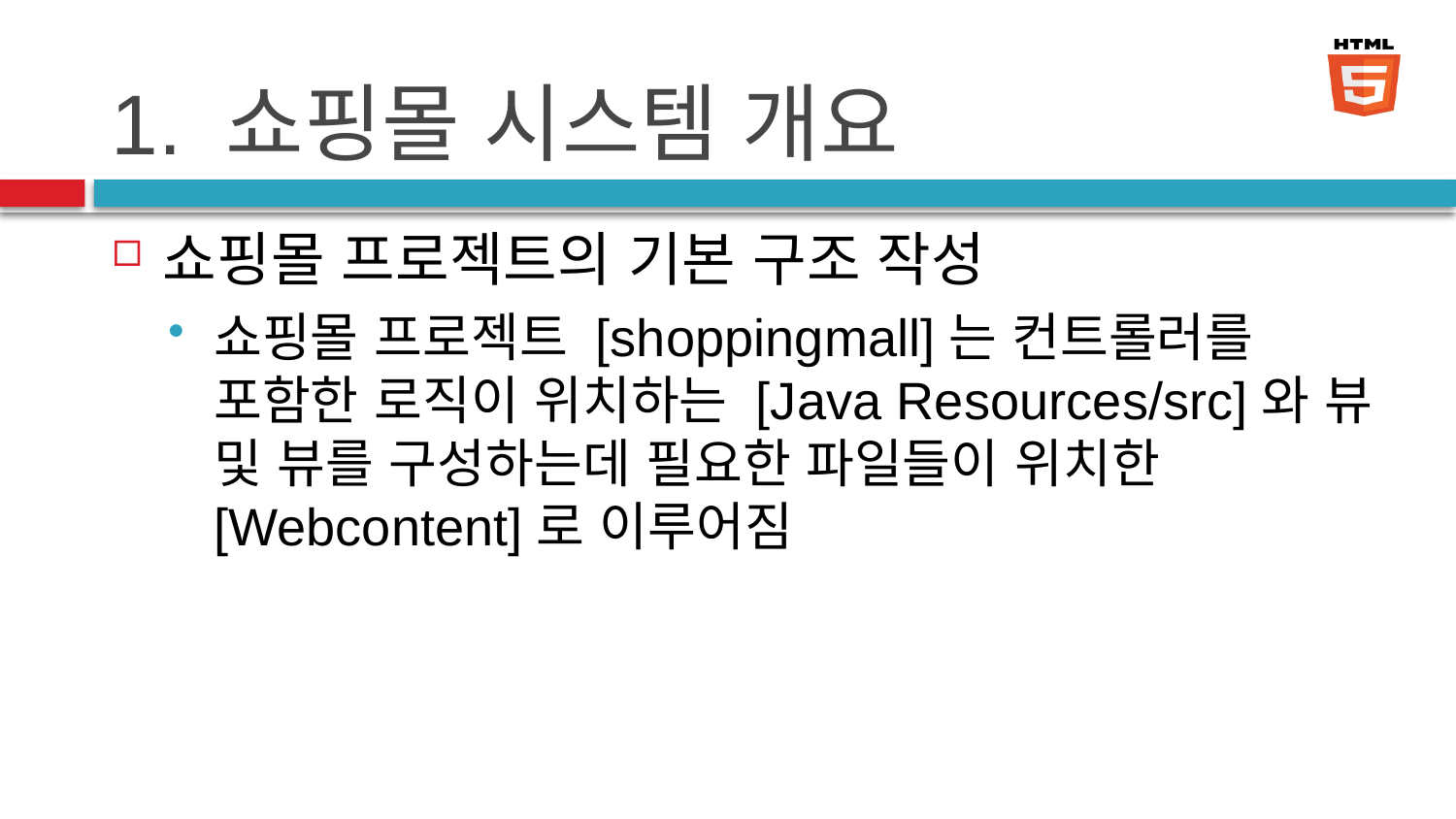

# 1. 쇼핑몰 시스템 개요
쇼핑몰 프로젝트의 기본 구조 작성
쇼핑몰 프로젝트 [shoppingmall]는 컨트롤러를 포함한 로직이 위치하는 [Java Resources/src]와 뷰 및 뷰를 구성하는데 필요한 파일들이 위치한 [Webcontent]로 이루어짐